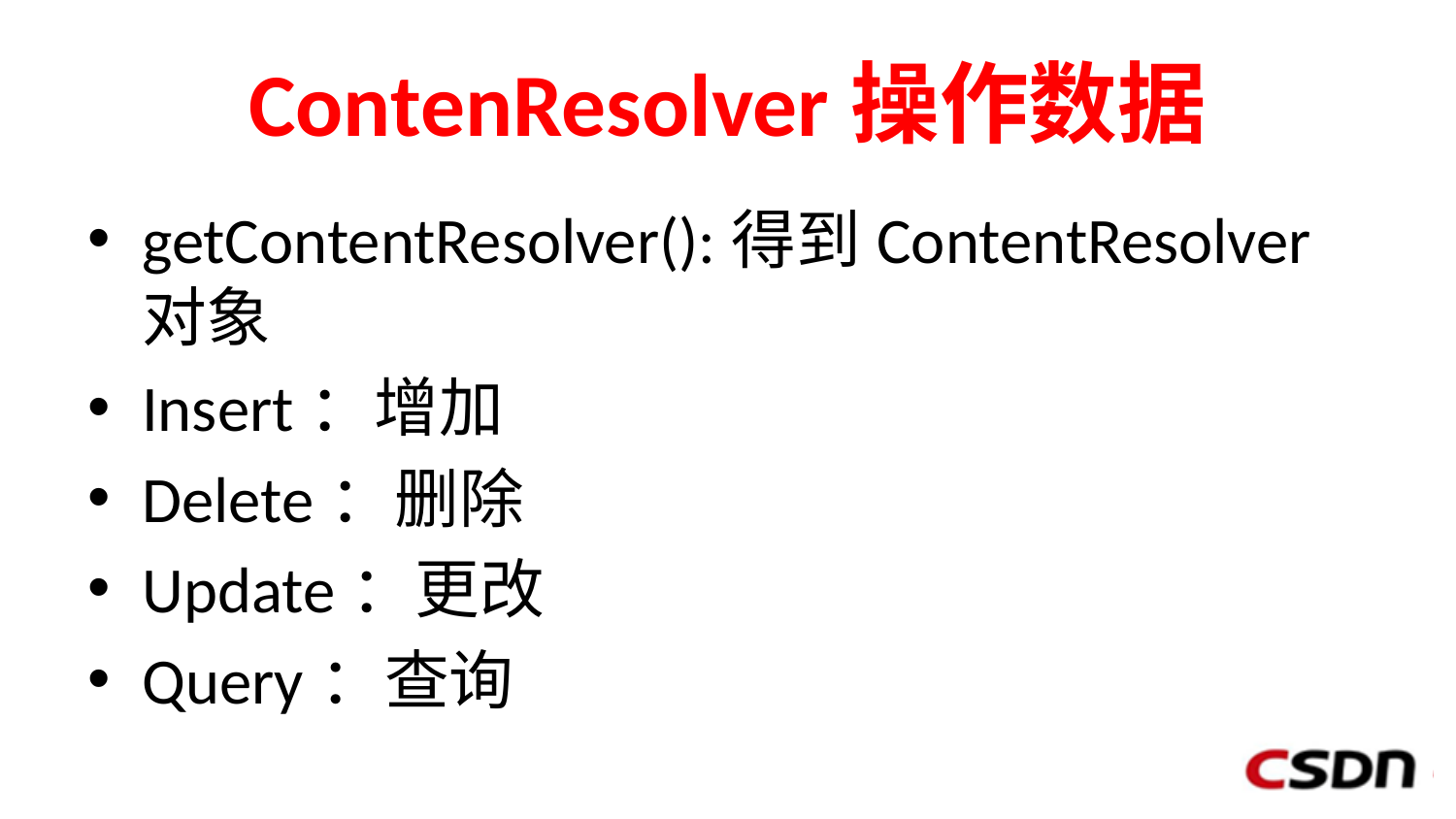

# ContenResolver操作数据
getContentResolver():得到ContentResolver对象
Insert：增加
Delete：删除
Update：更改
Query：查询